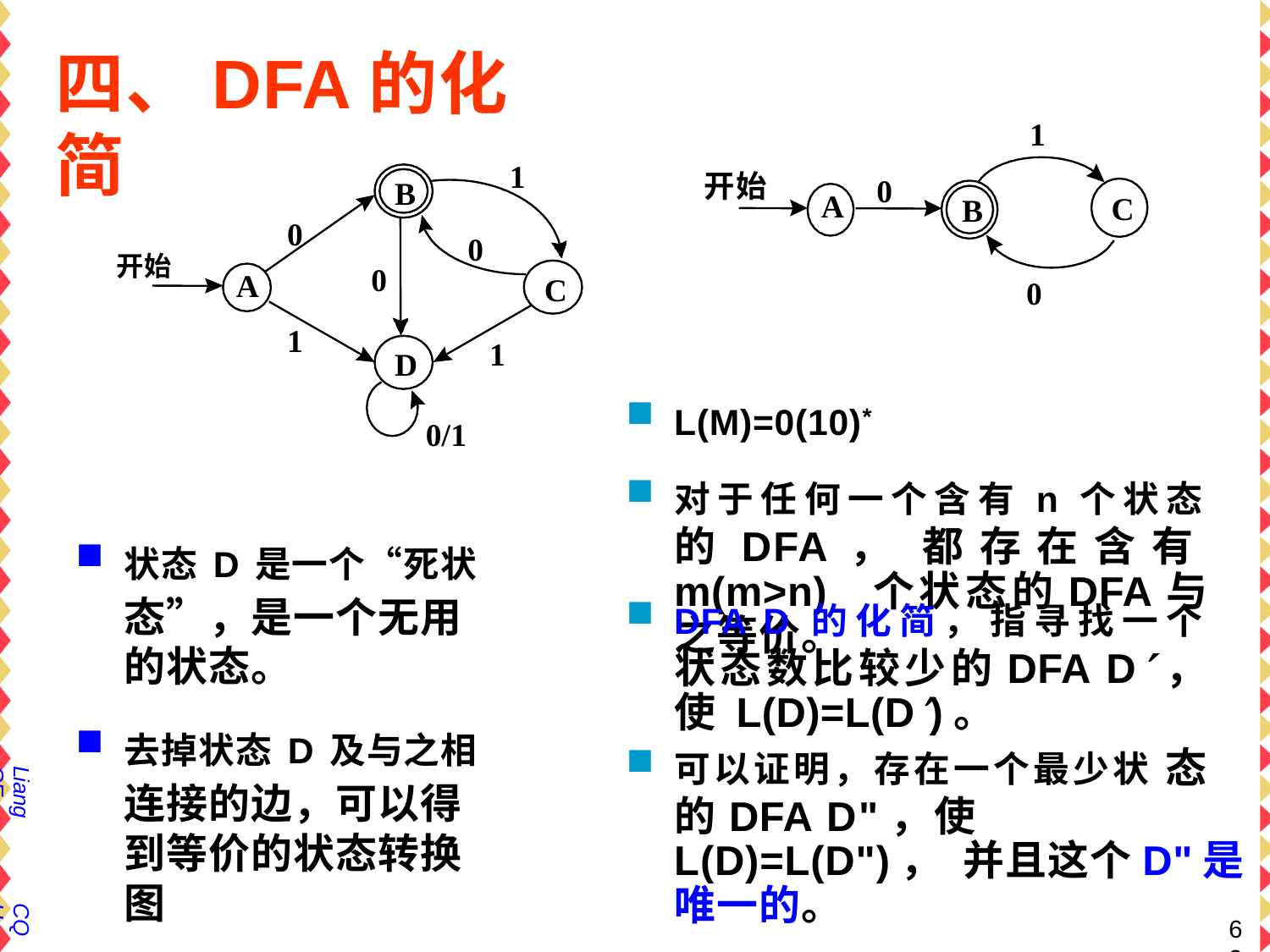

# 四、DFA的化简
1
1

开始

0
B

A

C
B

0

0

开始
0

A
C
0

1
1

D

L(M)=0(10)*
对于任何一个含有n个状态 的DFA， 都存在含有m(m>n)  个状态的DFA与之等价。

0/1
状态D是一个“死状 态”，是一个无用 的状态。
去掉状态D及与之相 连接的边，可以得 到等价的状态转换 图
DFA D的化简， 指寻找一个 状态数比较少的DFA D′，使 L(D)=L(D′)。
可以证明，存在一个最少状 态的DFA D"，使L(D)=L(D")，  并且这个D"是唯一的。
Liang GE
CQU
63